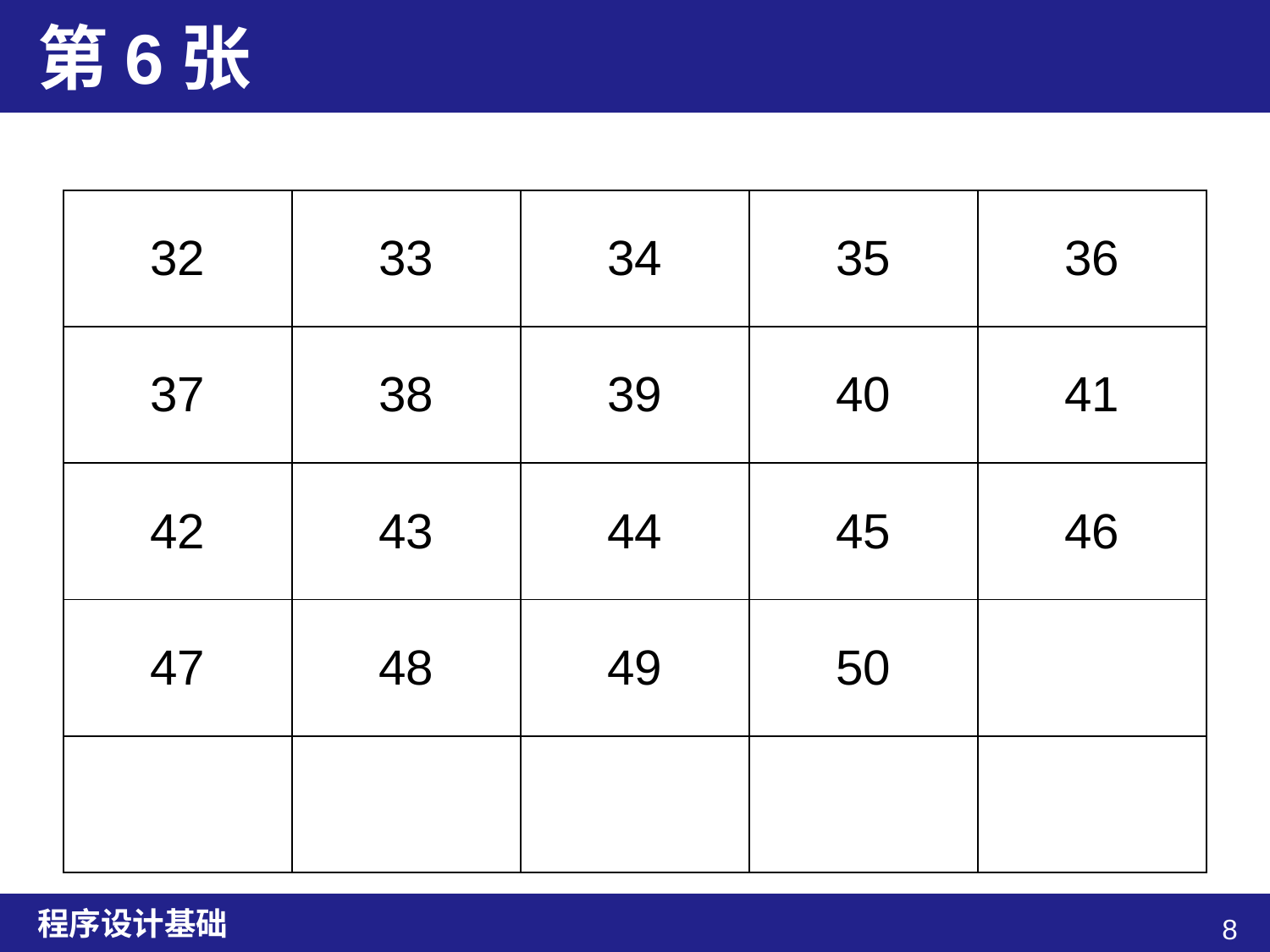

# 第6张
| 32 | 33 | 34 | 35 | 36 |
| --- | --- | --- | --- | --- |
| 37 | 38 | 39 | 40 | 41 |
| 42 | 43 | 44 | 45 | 46 |
| 47 | 48 | 49 | 50 |  |
|  |  |  |  |  |